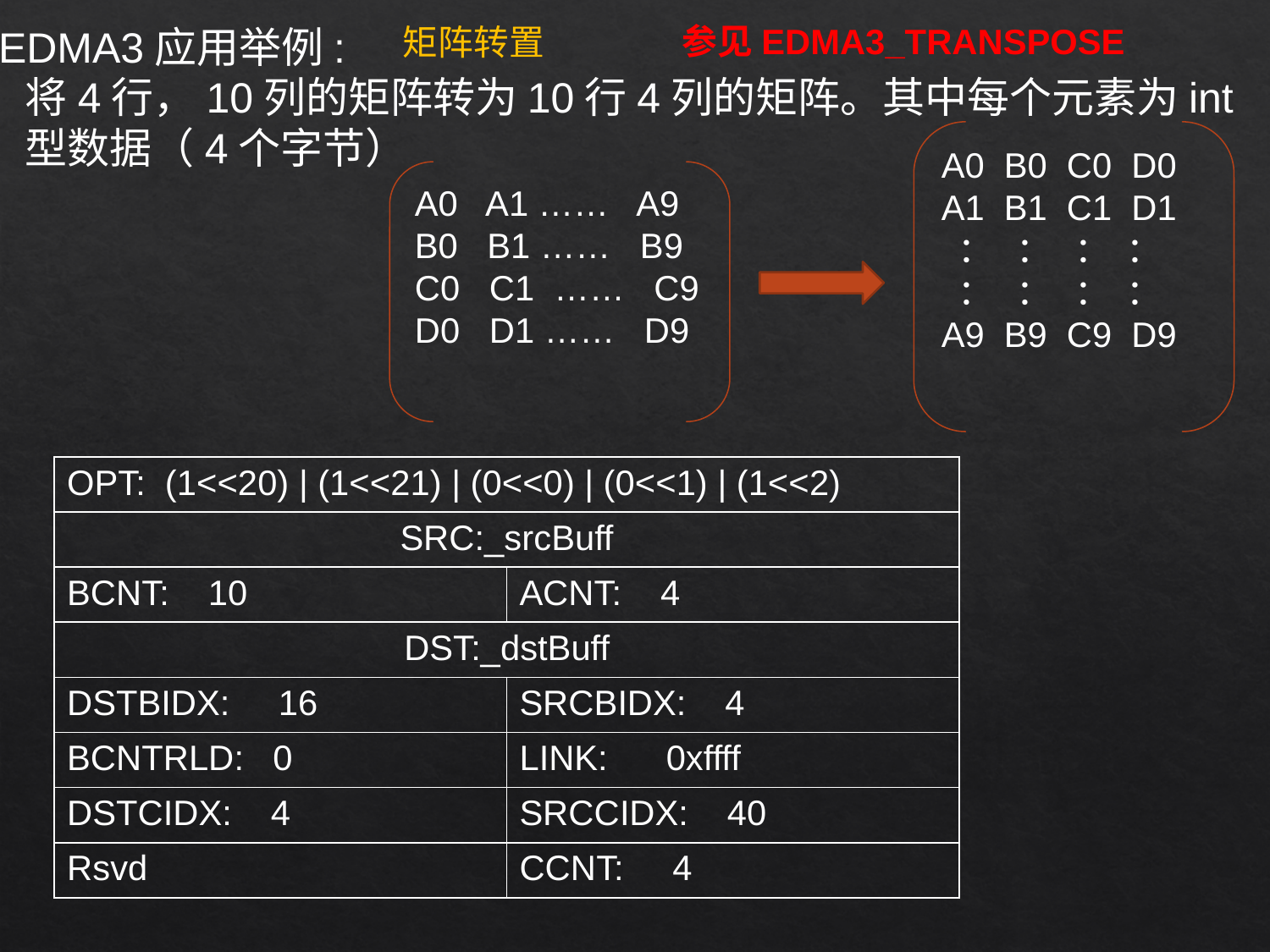

参见EDMA3_TRANSPOSE
矩阵转置
EDMA3应用举例:
将4行，10列的矩阵转为10行4列的矩阵。其中每个元素为int型数据（4个字节）
A0  B0  C0  D0
A1  B1  C1  D1
 ：   ：   ：  ：
 ：   ：   ：  ：
A9  B9  C9  D9

A0   A1 ……   A9
B0   B1 ……   B9
C0   C1  ……   C9
D0   D1 ……   D9

| OPT: (1<<20) | (1<<21) | (0<<0) | (0<<1) | (1<<2) |  |
| --- | --- |
| SRC:\_srcBuff |  |
| BCNT: 10 | ACNT: 4 |
| DST:\_dstBuff |  |
| DSTBIDX: 16 | SRCBIDX: 4 |
| BCNTRLD: 0 | LINK: 0xffff |
| DSTCIDX: 4 | SRCCIDX: 40 |
| Rsvd | CCNT: 4 |